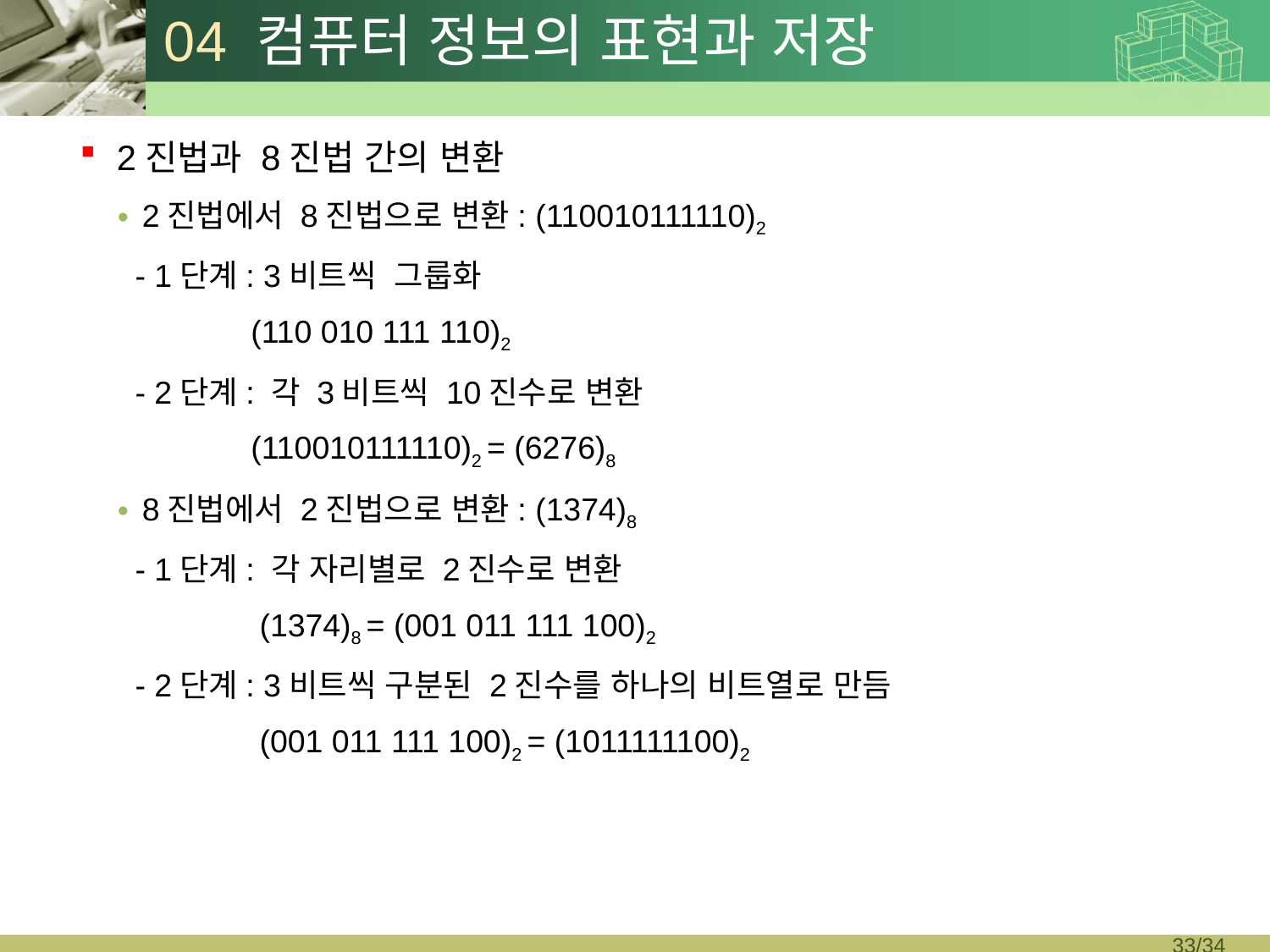

# 04 컴퓨터 정보의 표현과 저장
2진법과 8진법 간의 변환
2진법에서 8진법으로 변환: (110010111110)2
  - 1단계: 3비트씩  그룹화
               (110 010 111 110)2
  - 2단계: 각 3비트씩 10진수로 변환
               (110010111110)2 = (6276)8
8진법에서 2진법으로 변환: (1374)8
  - 1단계: 각 자리별로 2진수로 변환
                (1374)8 = (001 011 111 100)2
  - 2단계: 3비트씩 구분된 2진수를 하나의 비트열로 만듬
                (001 011 111 100)2 = (1011111100)2